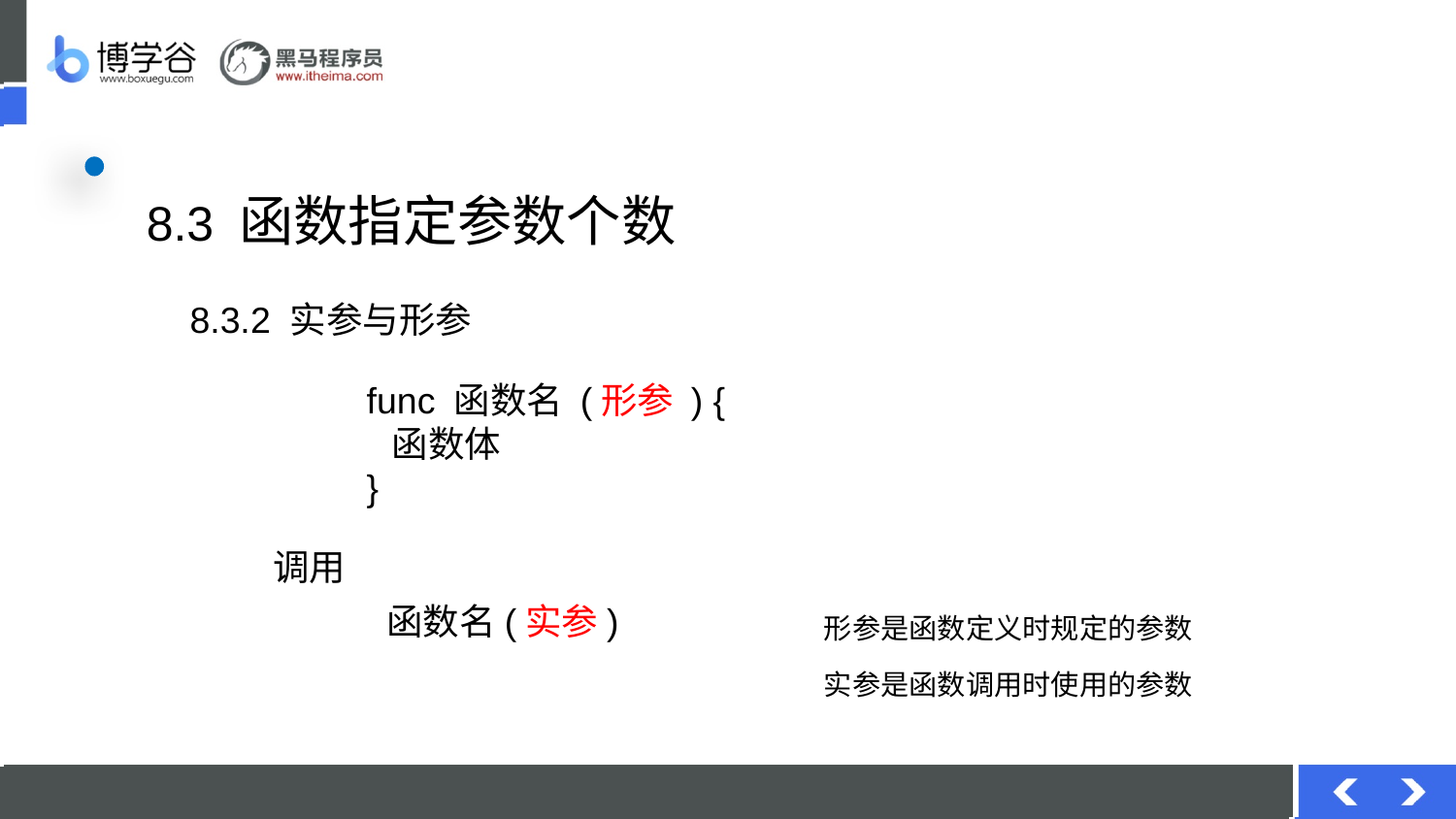

# 8.3 函数指定参数个数
8.3.2 实参与形参
func 函数名 (形参 ) {
  函数体
}
调用
函数名(实参)
形参是函数定义时规定的参数
实参是函数调用时使用的参数